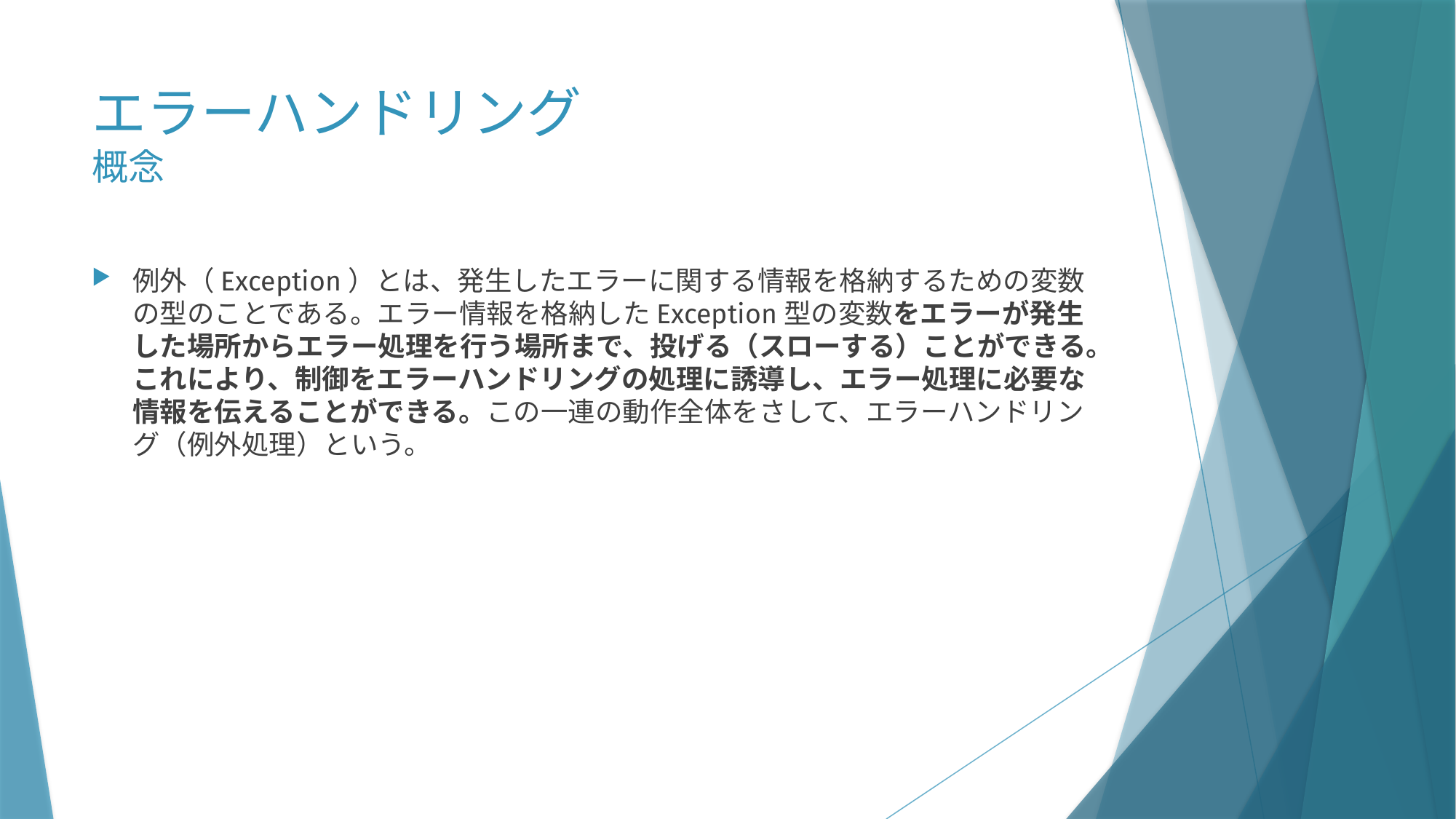

# エラーハンドリング 概念
例外（Exception）とは、発生したエラーに関する情報を格納するための変数の型のことである。エラー情報を格納したException型の変数をエラーが発生した場所からエラー処理を行う場所まで、投げる（スローする）ことができる。これにより、制御をエラーハンドリングの処理に誘導し、エラー処理に必要な情報を伝えることができる。この一連の動作全体をさして、エラーハンドリング（例外処理）という。